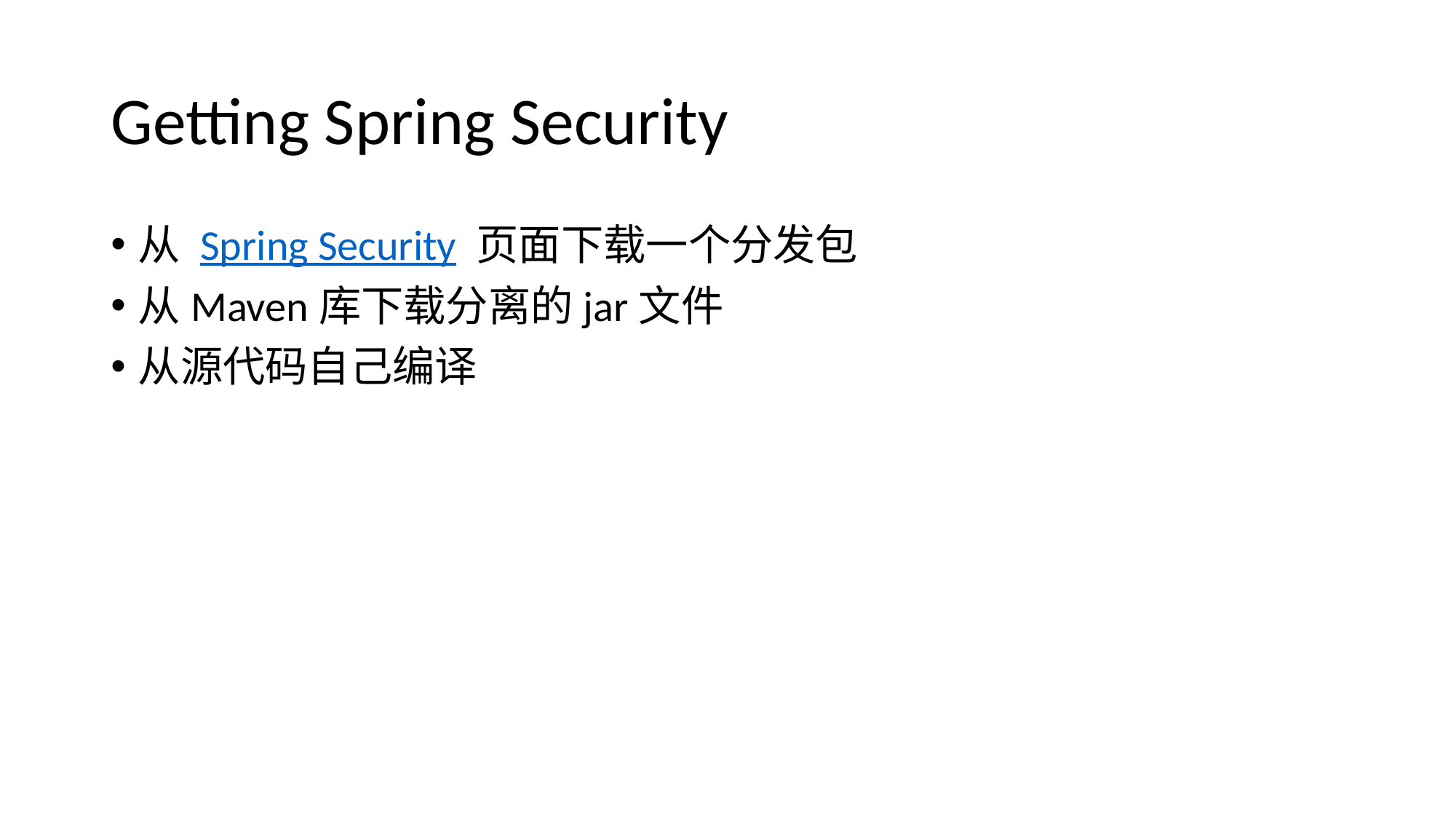

# Getting Spring Security
从 Spring Security 页面下载一个分发包
从Maven库下载分离的jar文件
从源代码自己编译